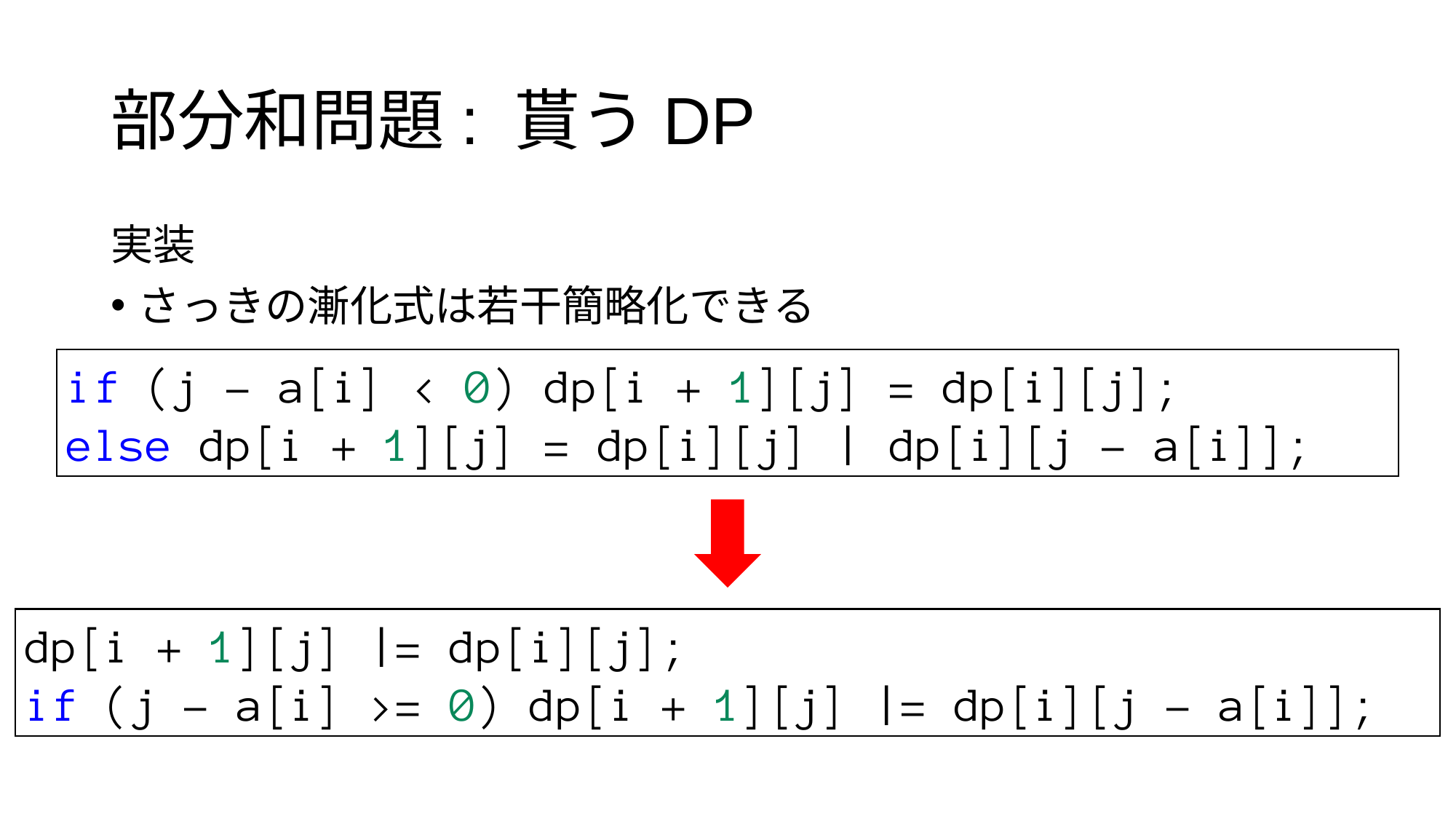

# 部分和問題: 貰うDP
実装
さっきの漸化式は若干簡略化できる
if (j - a[i] < 0) dp[i + 1][j] = dp[i][j];
else dp[i + 1][j] = dp[i][j] | dp[i][j - a[i]];

dp[i + 1][j] |= dp[i][j];
if (j - a[i] >= 0) dp[i + 1][j] |= dp[i][j - a[i]];